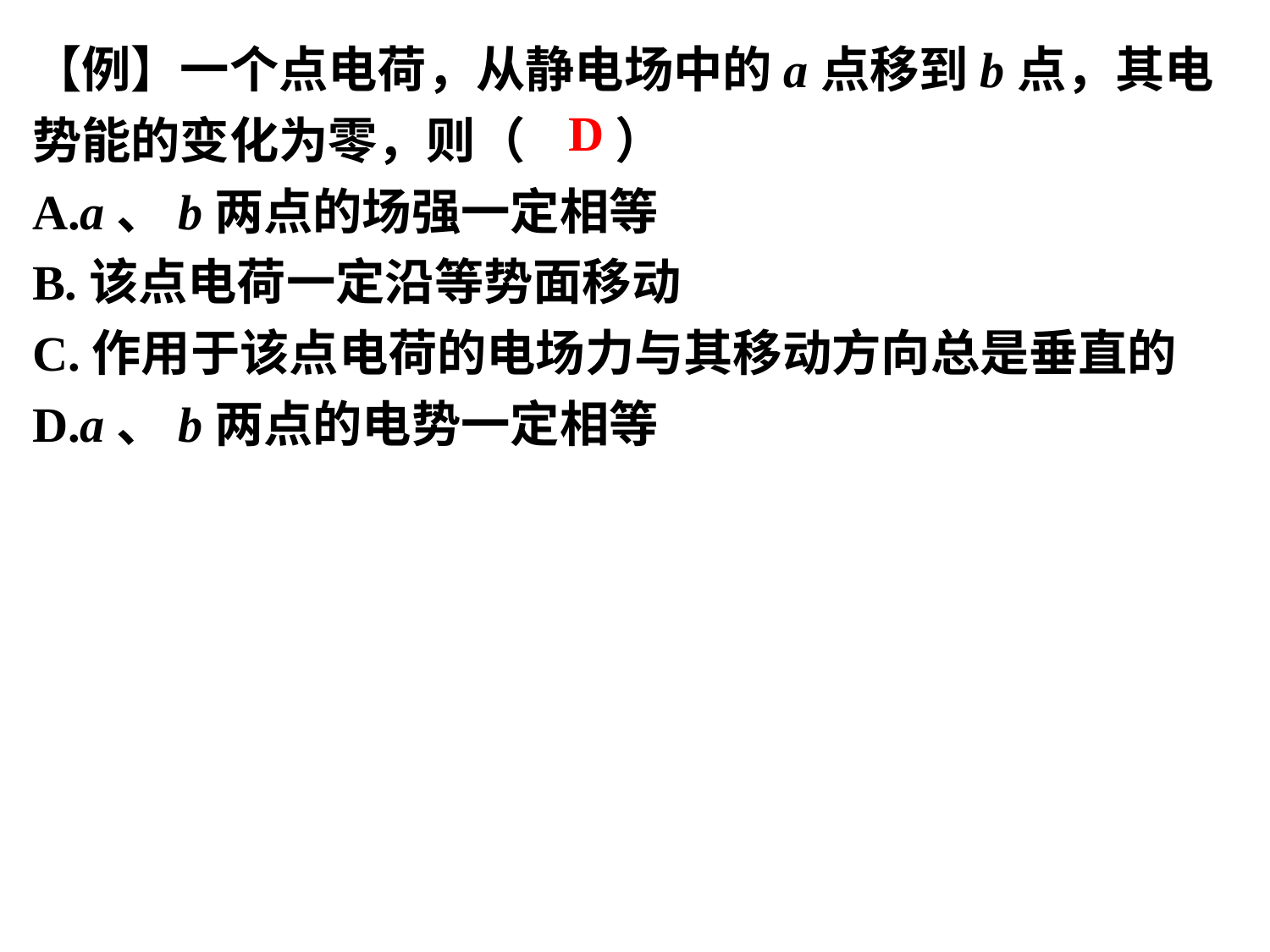

【例】一个点电荷，从静电场中的a点移到b点，其电势能的变化为零，则（        ）
A.a、b两点的场强一定相等
B.该点电荷一定沿等势面移动
C.作用于该点电荷的电场力与其移动方向总是垂直的
D.a、b两点的电势一定相等
D